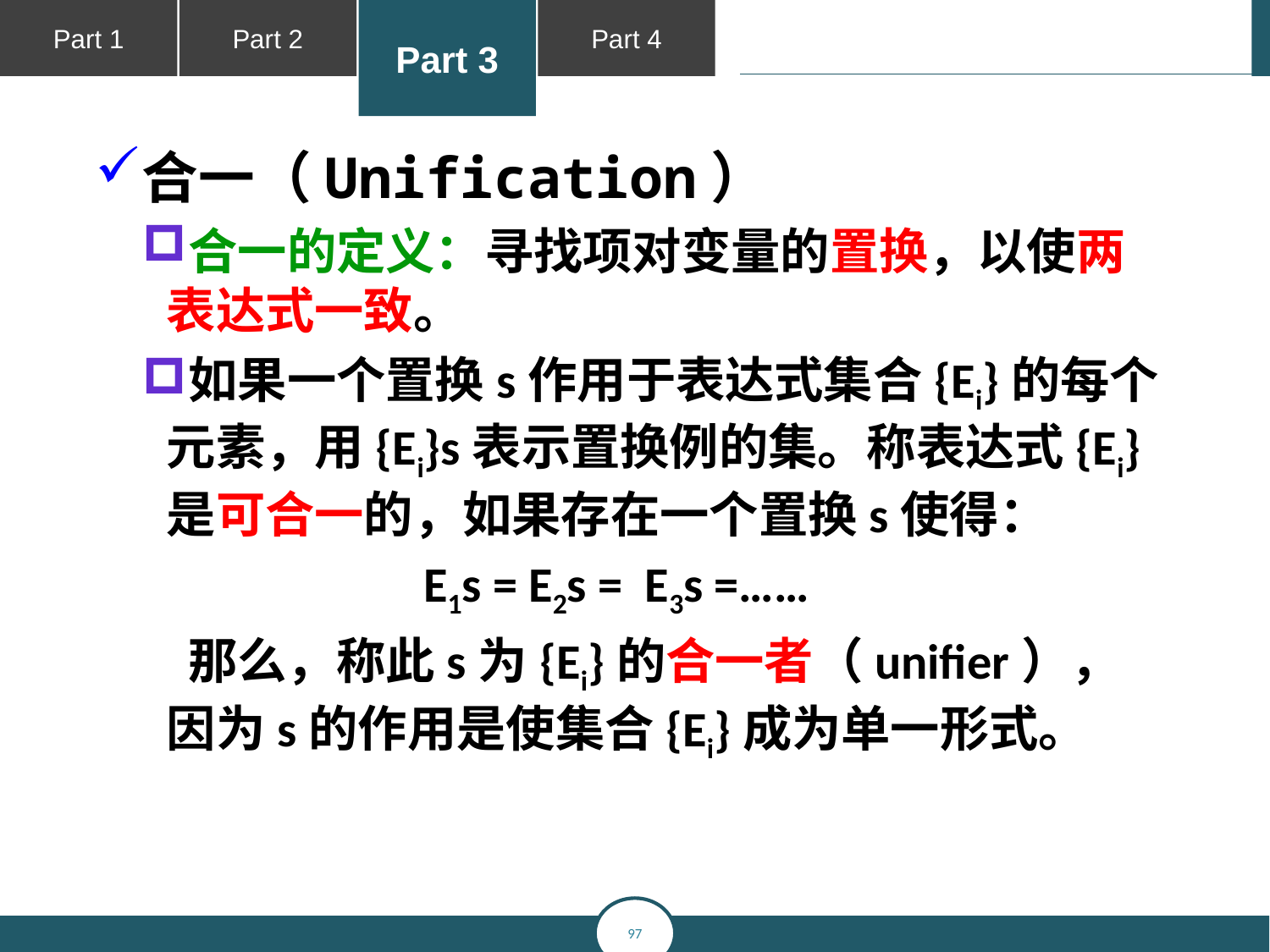

合一（Unification）
合一的定义：寻找项对变量的置换，以使两表达式一致。
如果一个置换s作用于表达式集合{Ei}的每个元素，用{Ei}s表示置换例的集。称表达式{Ei}是可合一的，如果存在一个置换s使得：
                         E1s = E2s =  E3s =……
   那么，称此s为{Ei}的合一者（unifier），因为s的作用是使集合{Ei}成为单一形式。